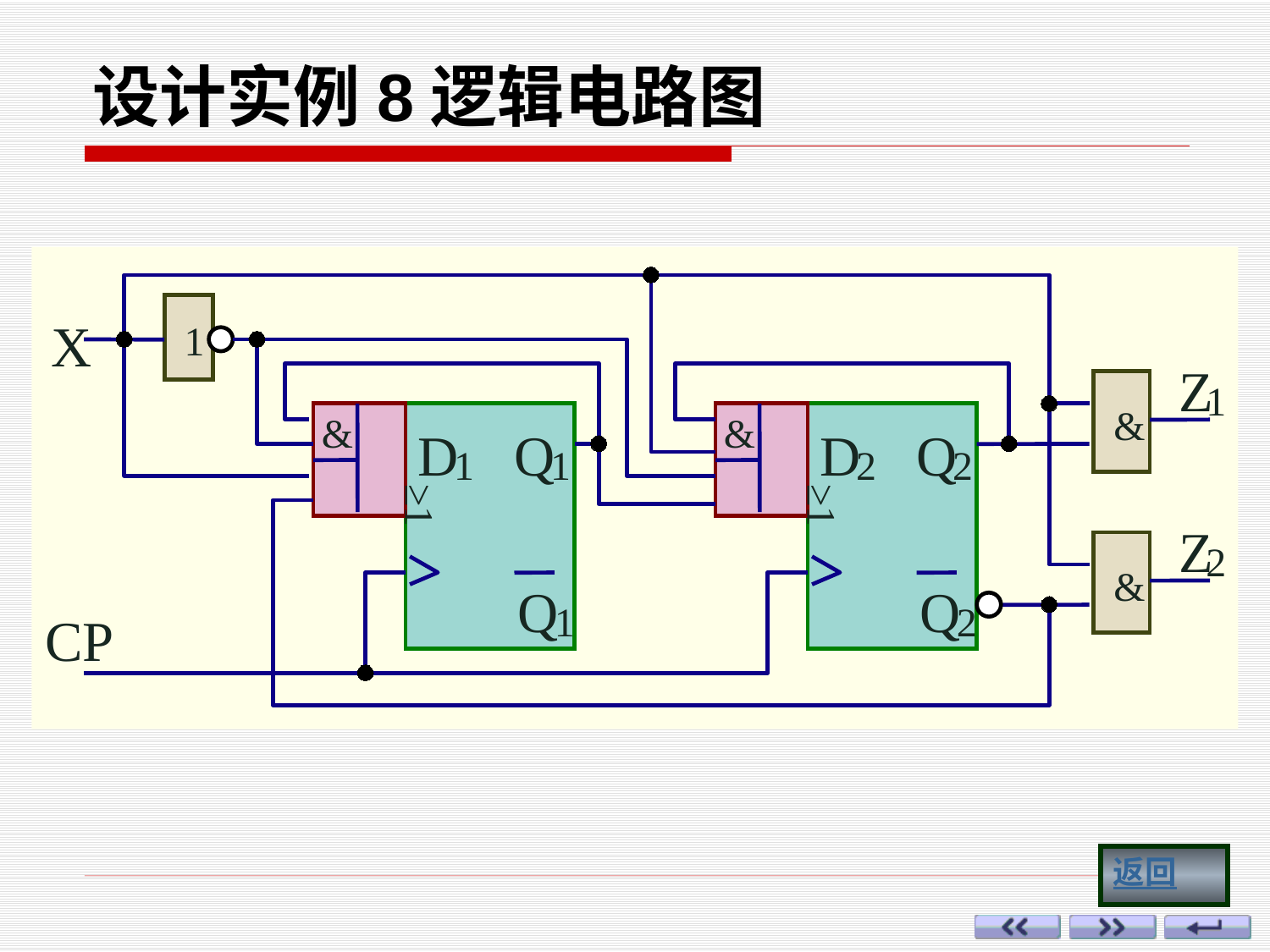

# 设计实例8逻辑电路图

X
1

Z

1

&

&
&
D
Q
D
Q

1
1
2
2

≥1
≥1

Z

2

&

Q
Q

1
2

CP

返回